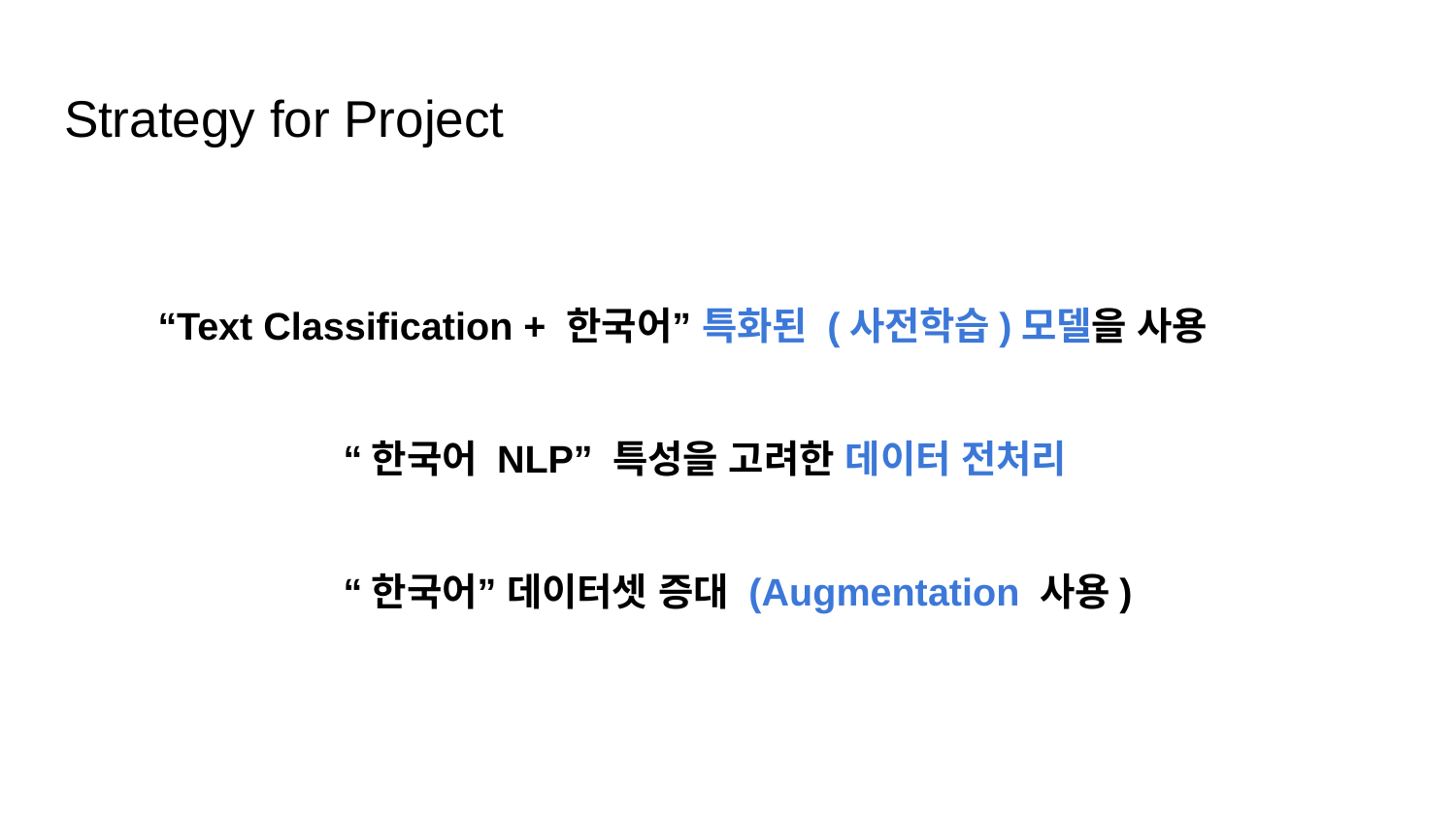

# Strategy for Project
“Text Classification + 한국어” 특화된 (사전학습)모델을 사용
“한국어 NLP” 특성을 고려한 데이터 전처리
“한국어” 데이터셋 증대 (Augmentation 사용)